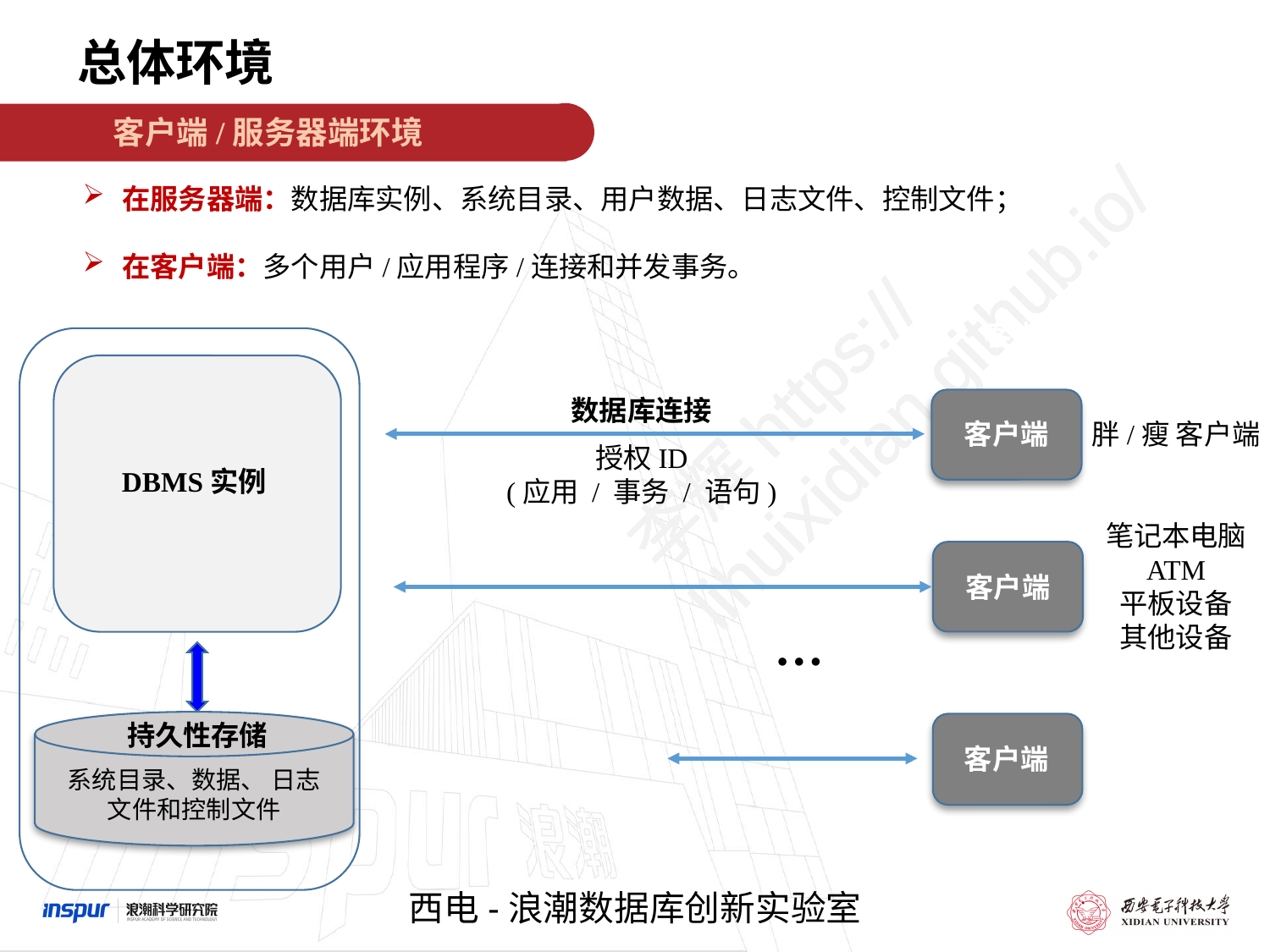

总体环境

客户端/服务器端环境
在服务器端：数据库实例、系统目录、用户数据、日志文件、控制文件；

在客户端：多个用户/应用程序/连接和并发事务。
客户端

数据库连接

客户端
胖/瘦 客户端

笔记本电脑
ATM
平板设备
其他设备
授权ID
(应用 / 事务 / 语句)
DBMS实例
客户端

…
持久性存储

客户端
系统目录、数据、 日志文件和控制文件